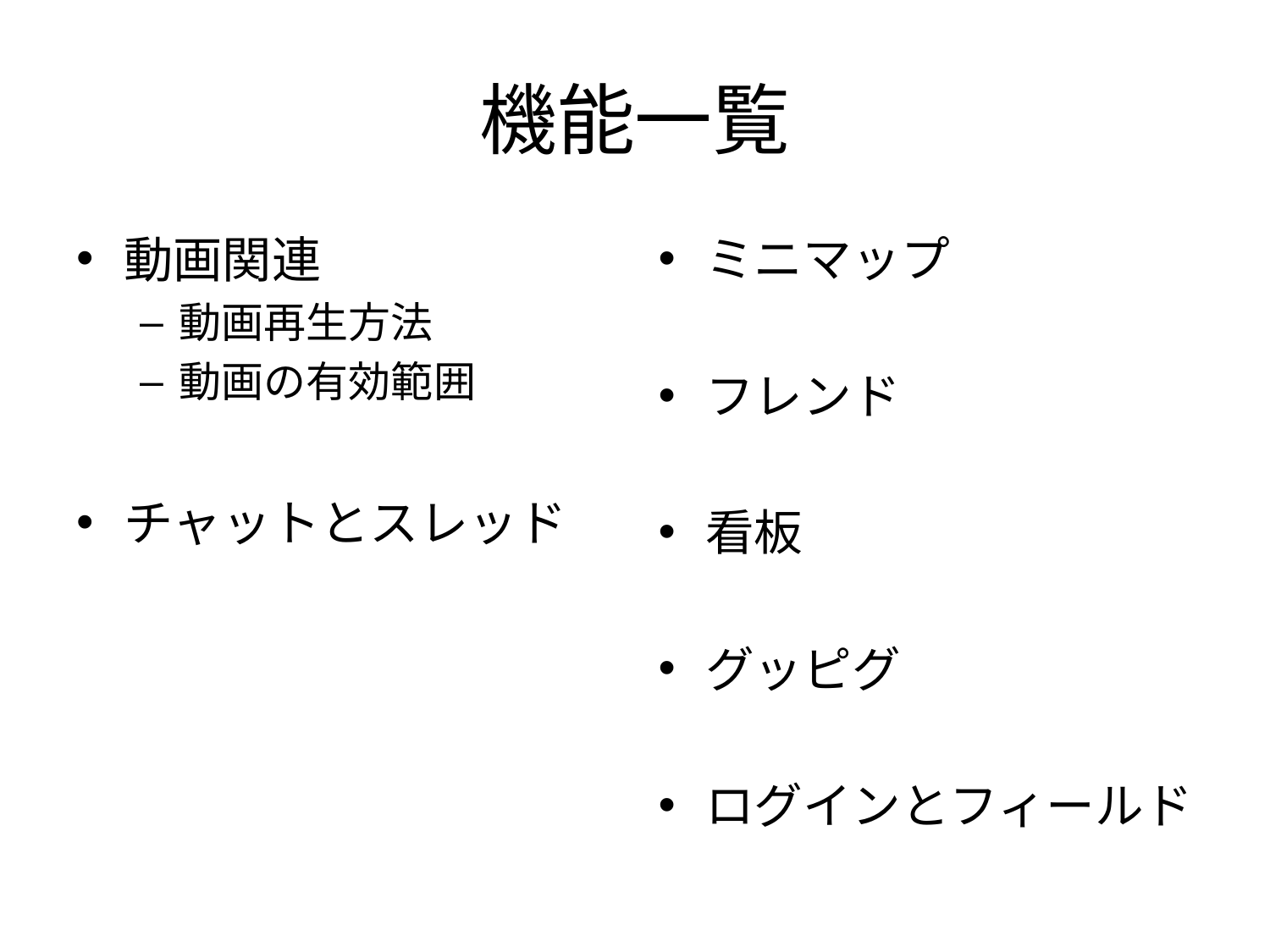

# 機能一覧
動画関連
動画再生方法
動画の有効範囲

チャットとスレッド

ミニマップ

フレンド

看板

グッピグ

ログインとフィールド